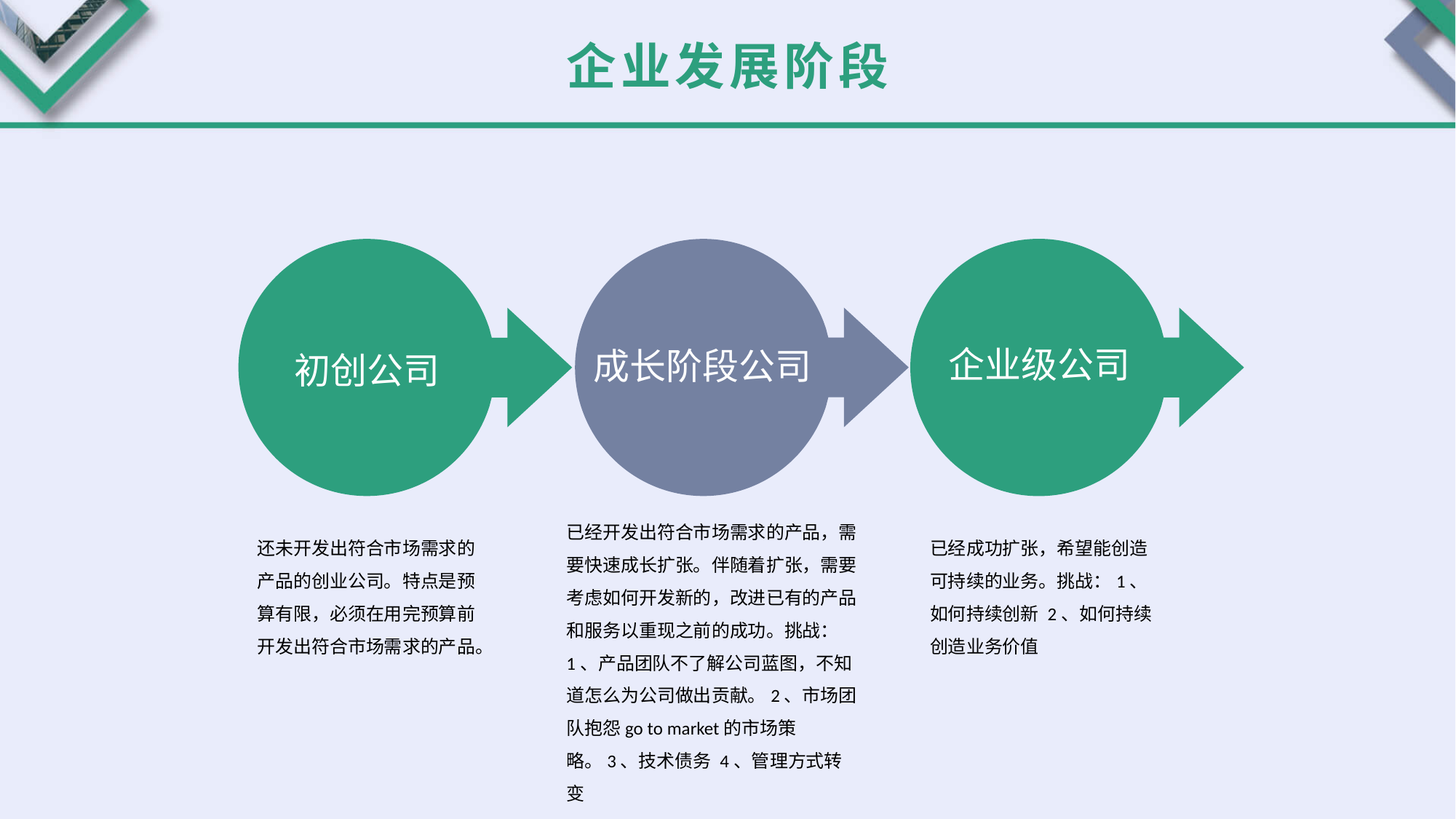

企业发展阶段

企业级公司
成长阶段公司
初创公司
已经开发出符合市场需求的产品，需要快速成长扩张。伴随着扩张，需要考虑如何开发新的，改进已有的产品和服务以重现之前的成功。挑战：1、产品团队不了解公司蓝图，不知道怎么为公司做出贡献。2、市场团队抱怨go to market的市场策略。3、技术债务 4、管理方式转变

还未开发出符合市场需求的产品的创业公司。特点是预算有限，必须在用完预算前开发出符合市场需求的产品。

已经成功扩张，希望能创造可持续的业务。挑战：1、如何持续创新 2、如何持续创造业务价值